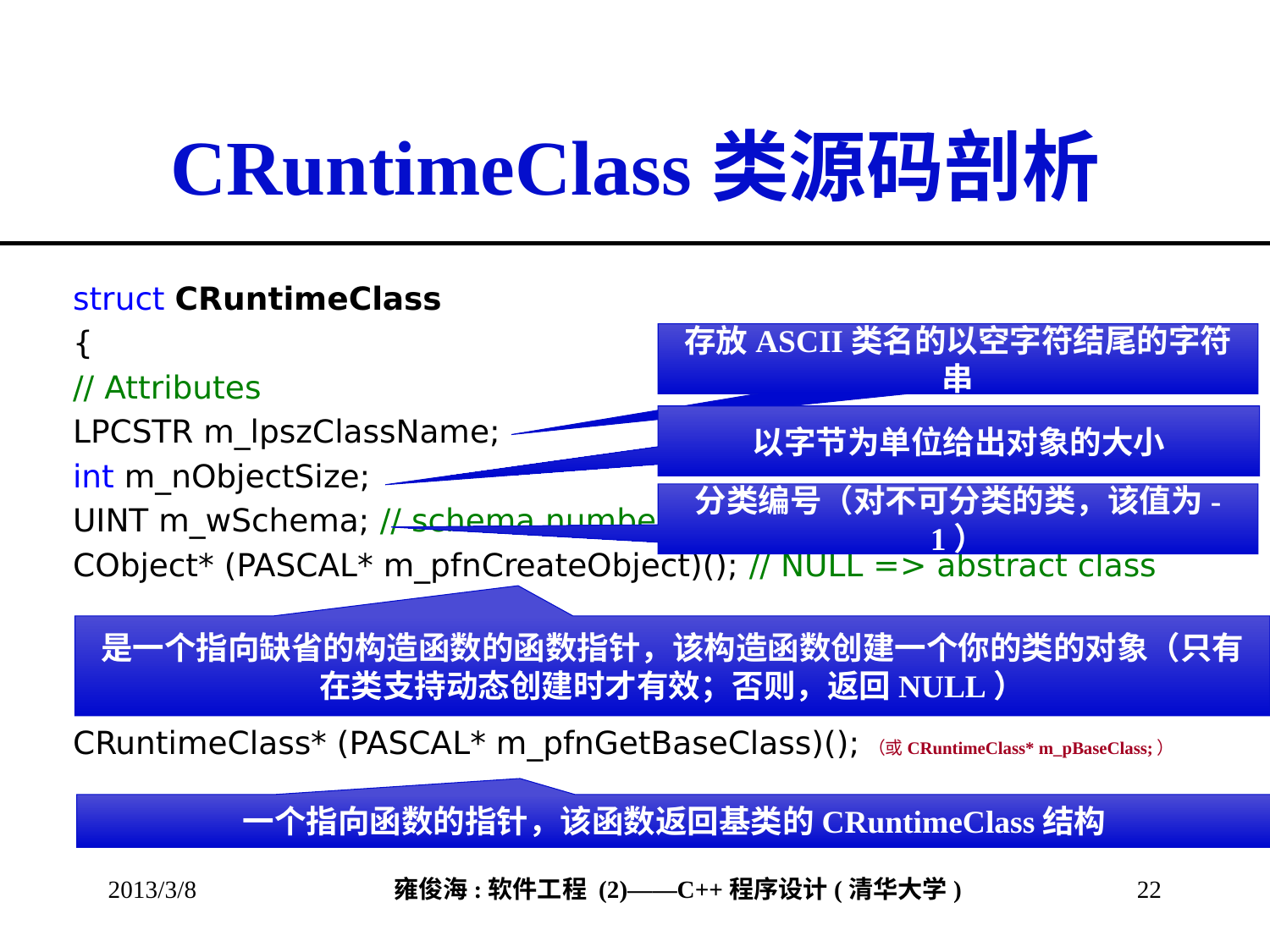

# CRuntimeClass类源码剖析
struct CRuntimeClass
{
// Attributes
LPCSTR m_lpszClassName;
int m_nObjectSize;
UINT m_wSchema; // schema number of the loaded class
CObject* (PASCAL* m_pfnCreateObject)(); // NULL => abstract class

CRuntimeClass* (PASCAL* m_pfnGetBaseClass)();（或CRuntimeClass* m_pBaseClass;）
存放ASCII类名的以空字符结尾的字符串
以字节为单位给出对象的大小
分类编号（对不可分类的类，该值为-1）
是一个指向缺省的构造函数的函数指针，该构造函数创建一个你的类的对象（只有在类支持动态创建时才有效；否则，返回NULL）
一个指向函数的指针，该函数返回基类的CRuntimeClass结构
2013/3/8
22